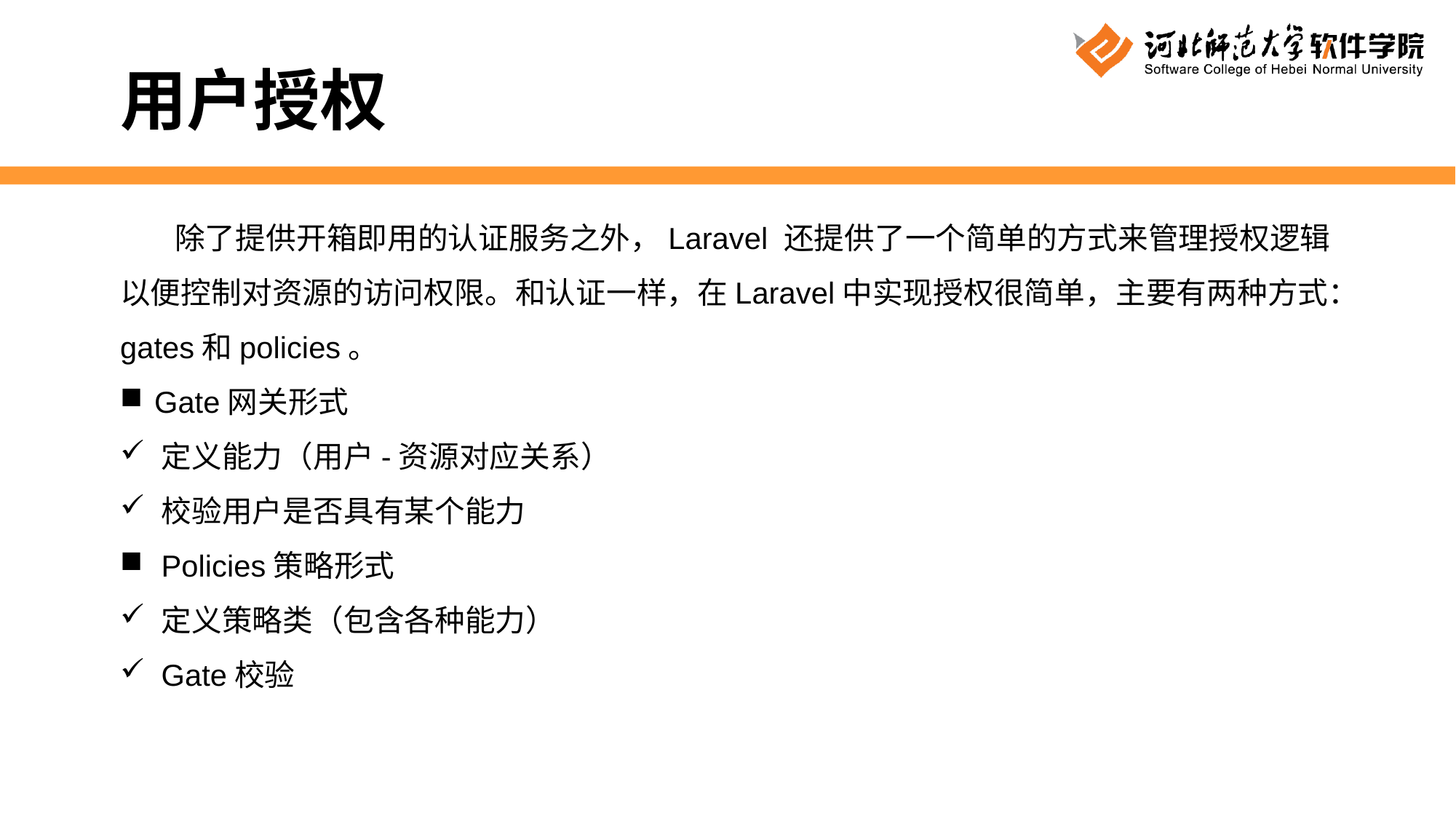

用户授权
除了提供开箱即用的认证服务之外，Laravel 还提供了一个简单的方式来管理授权逻辑以便控制对资源的访问权限。和认证一样，在Laravel中实现授权很简单，主要有两种方式：gates和policies。
Gate网关形式
定义能力（用户-资源对应关系）
校验用户是否具有某个能力
Policies策略形式
定义策略类（包含各种能力）
Gate校验